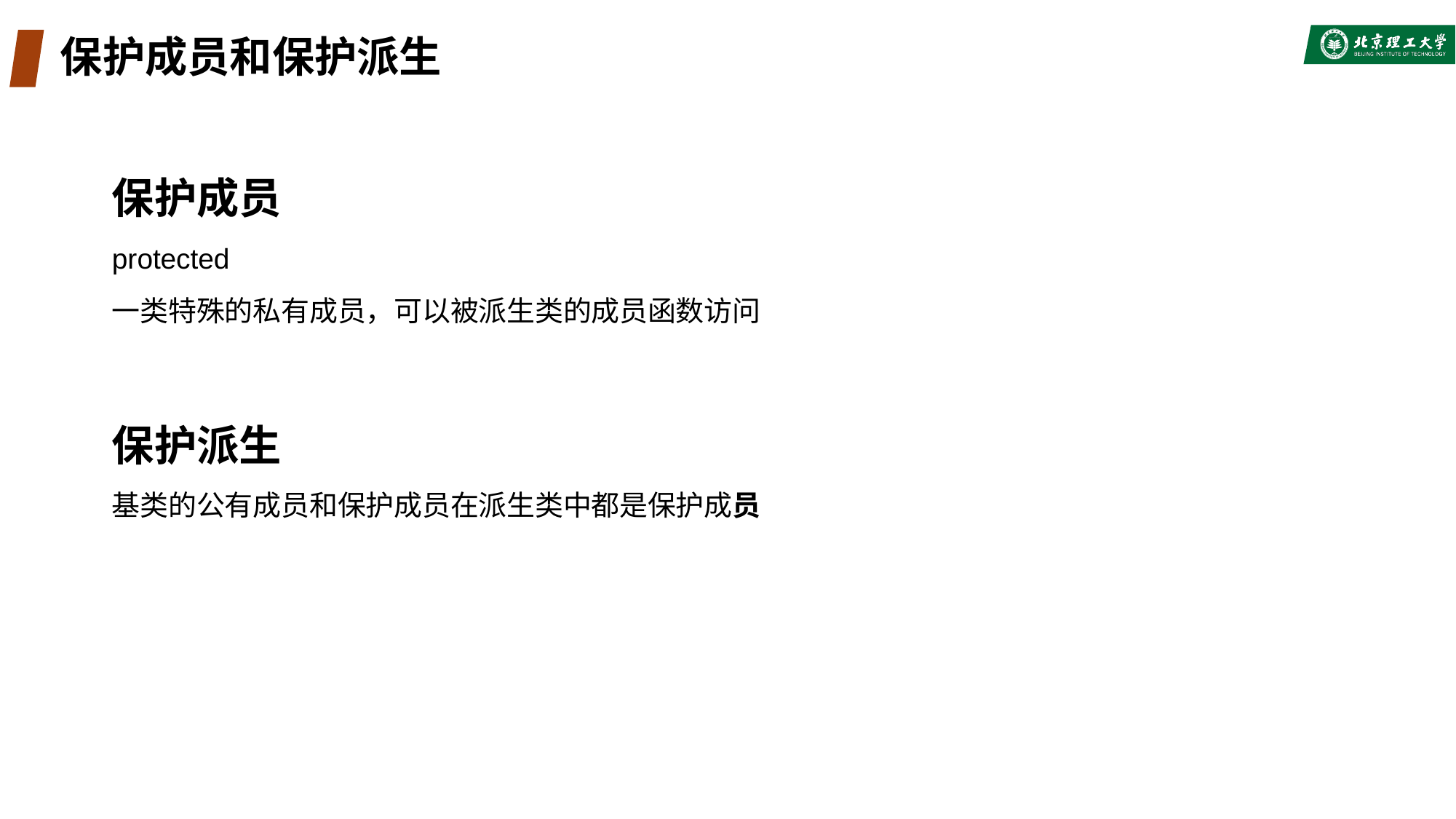

# 保护成员和保护派生
保护成员
protected
一类特殊的私有成员，可以被派生类的成员函数访问

保护派生
基类的公有成员和保护成员在派生类中都是保护成员